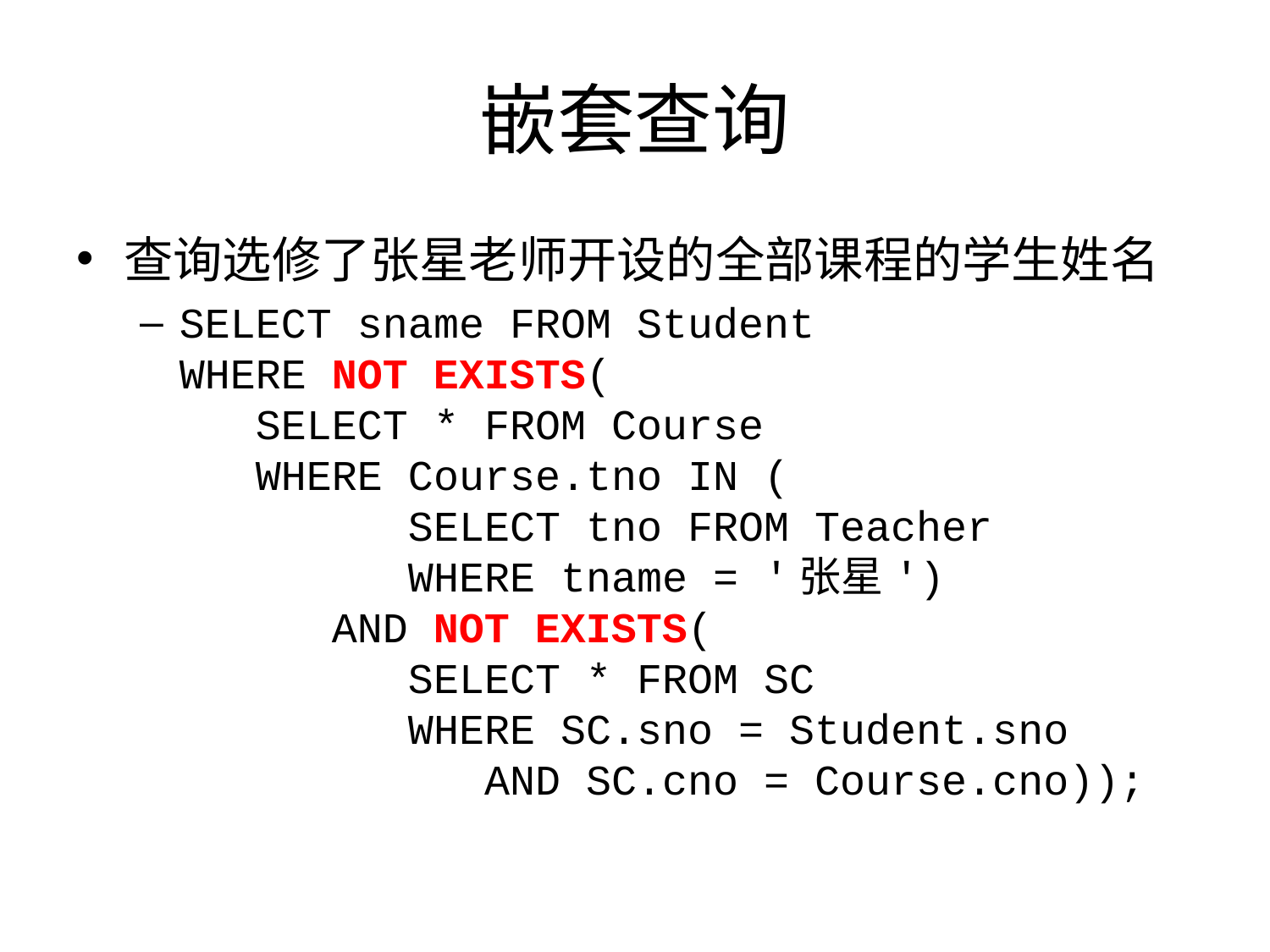

# 嵌套查询
查询选修了张星老师开设的全部课程的学生姓名
SELECT sname FROM Student
WHERE NOT EXISTS(
   SELECT * FROM Course
   WHERE Course.tno IN (
         SELECT tno FROM Teacher
         WHERE tname = '张星')
      AND NOT EXISTS(
         SELECT * FROM SC
         WHERE SC.sno = Student.sno
            AND SC.cno = Course.cno));